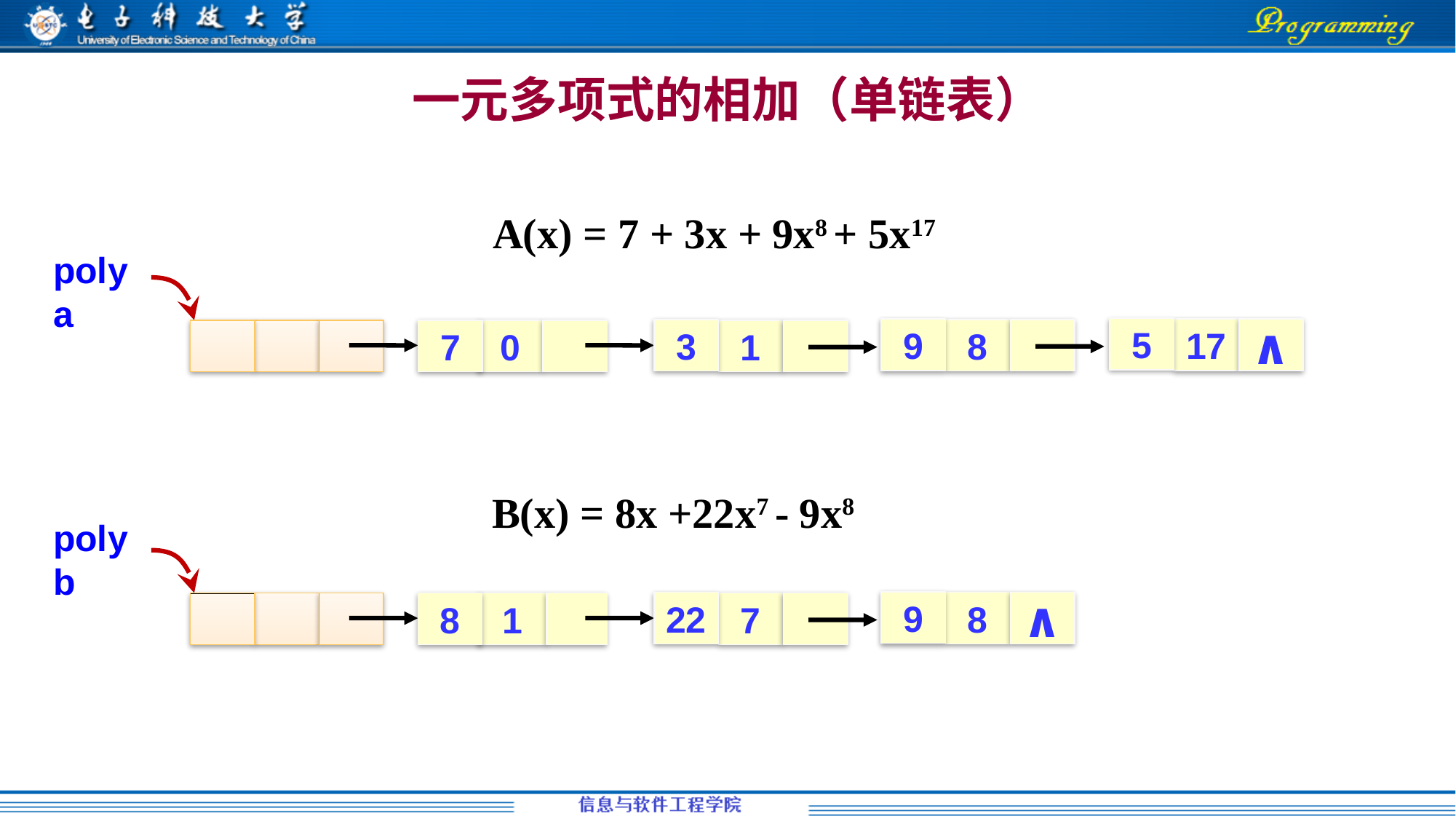

一元多项式的相加（单链表）
A(x) = 7 + 3x + 9x8 + 5x17
polya

5
9
17
∧
3
8

7
0

1

B(x) = 8x +22x7 - 9x8
polyb

9
22
8
∧

8
1

7